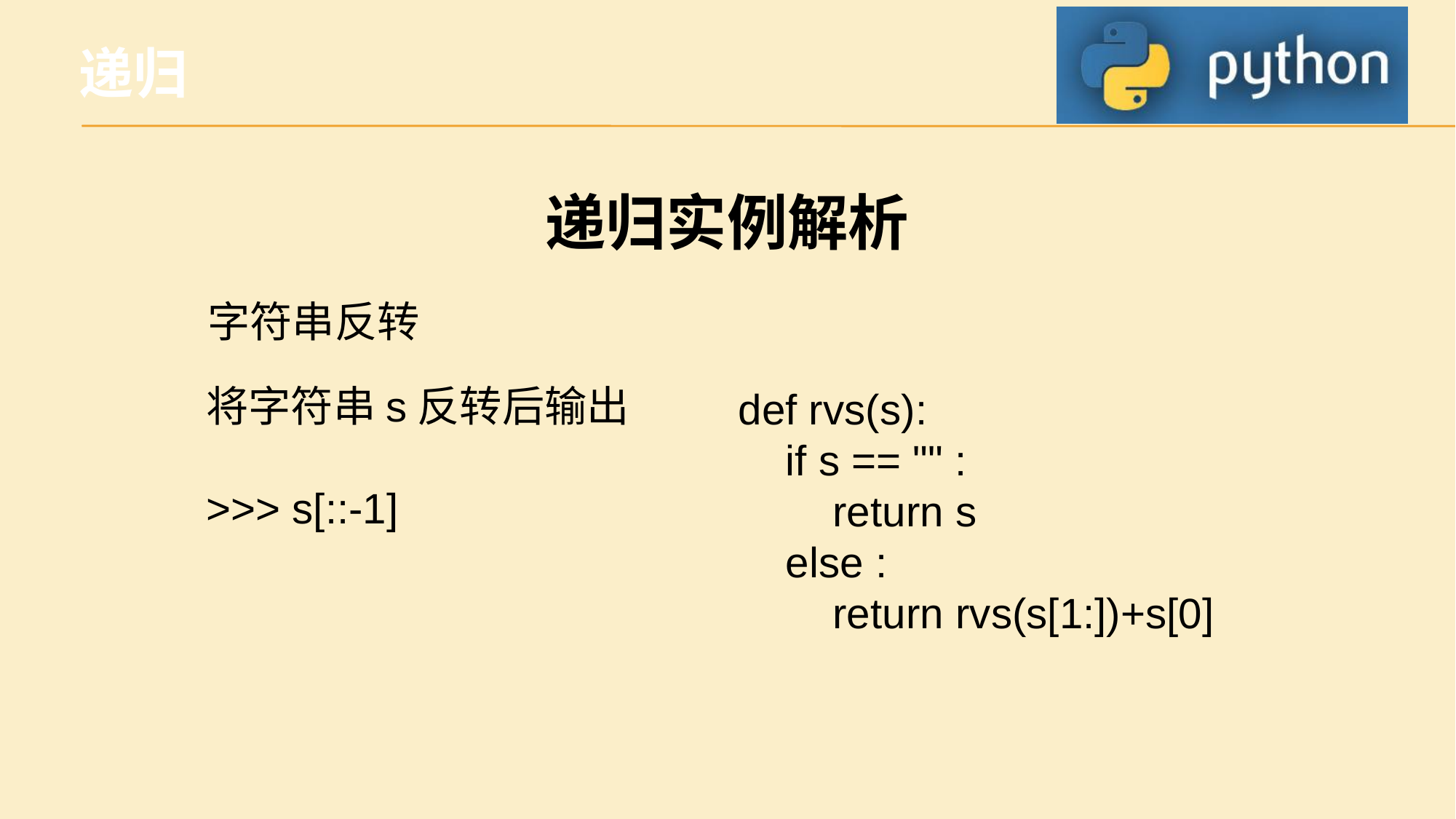

递归
递归实例解析
字符串反转
将字符串s反转后输出

>>> s[::-1]
def rvs(s):
    if s == "" :
        return s
    else :
        return rvs(s[1:])+s[0]